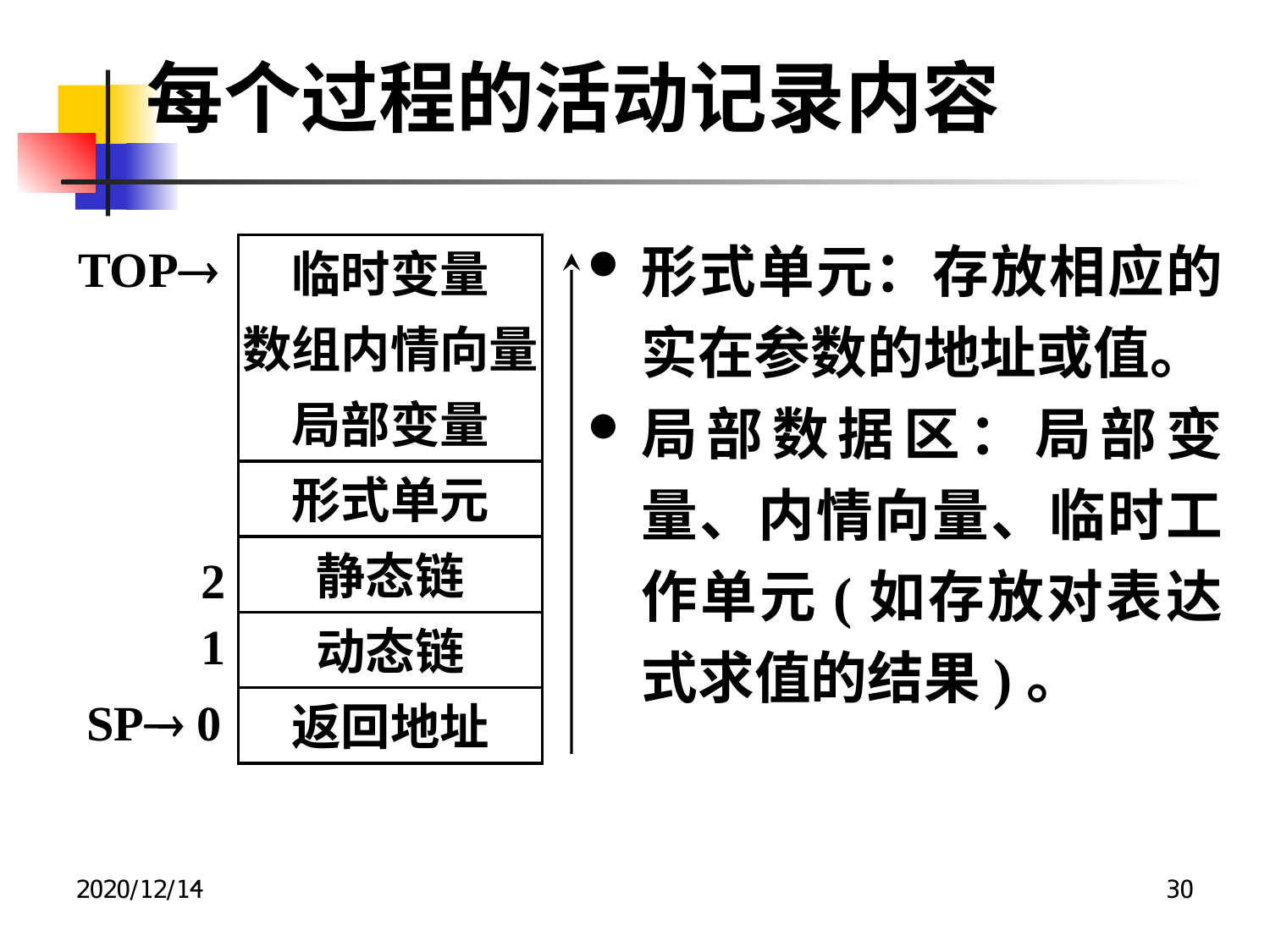

每个过程的活动记录内容
形式单元：存放相应的实在参数的地址或值。
局部数据区：局部变量、内情向量、临时工作单元(如存放对表达式求值的结果)。
TOP→

临时变量

数组内情向量
局部变量
形式单元
静态链
2
1
动态链
SP→ 0
返回地址
2020/12/14
30